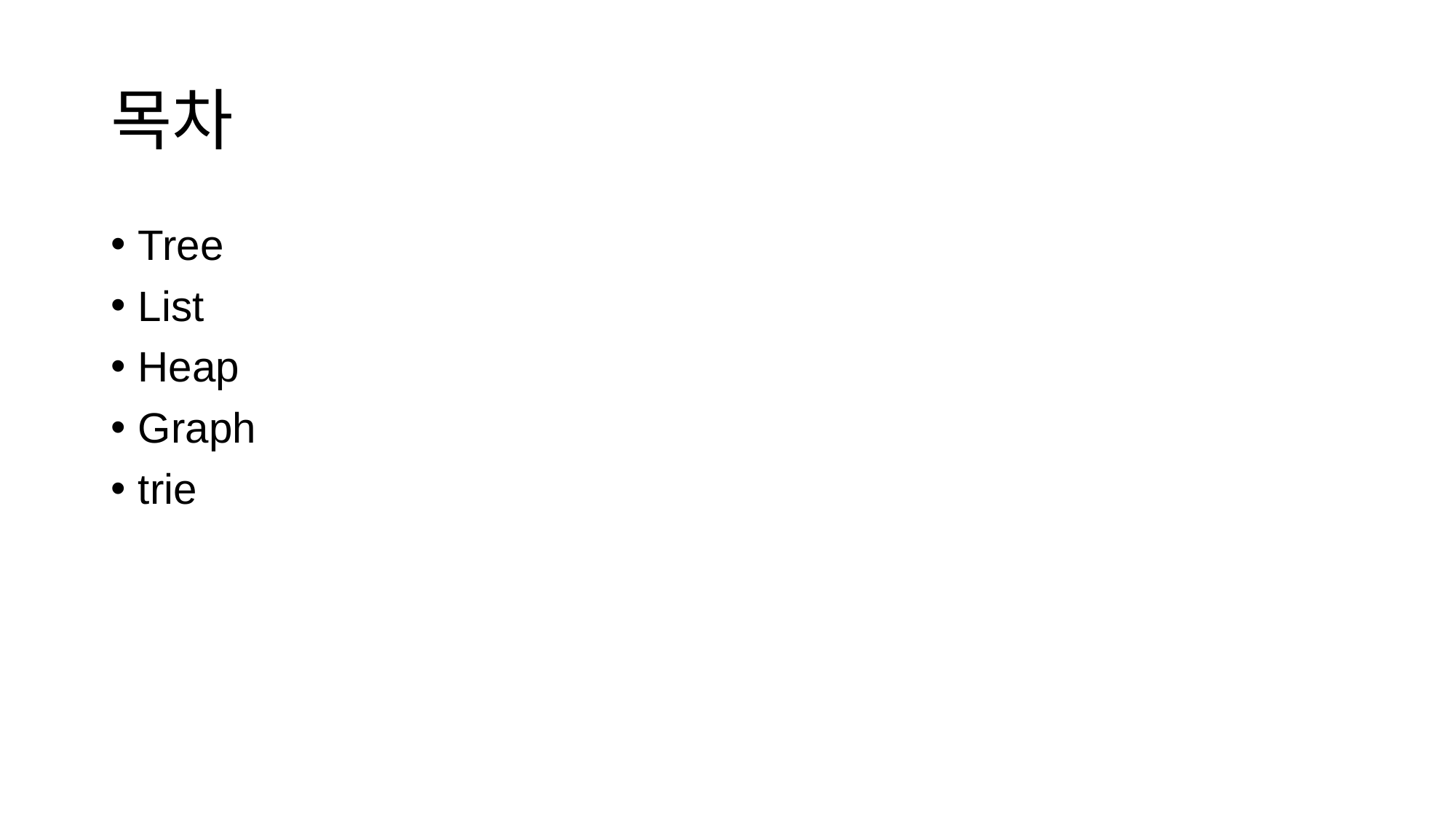

# 목차
Tree
List
Heap
Graph
trie